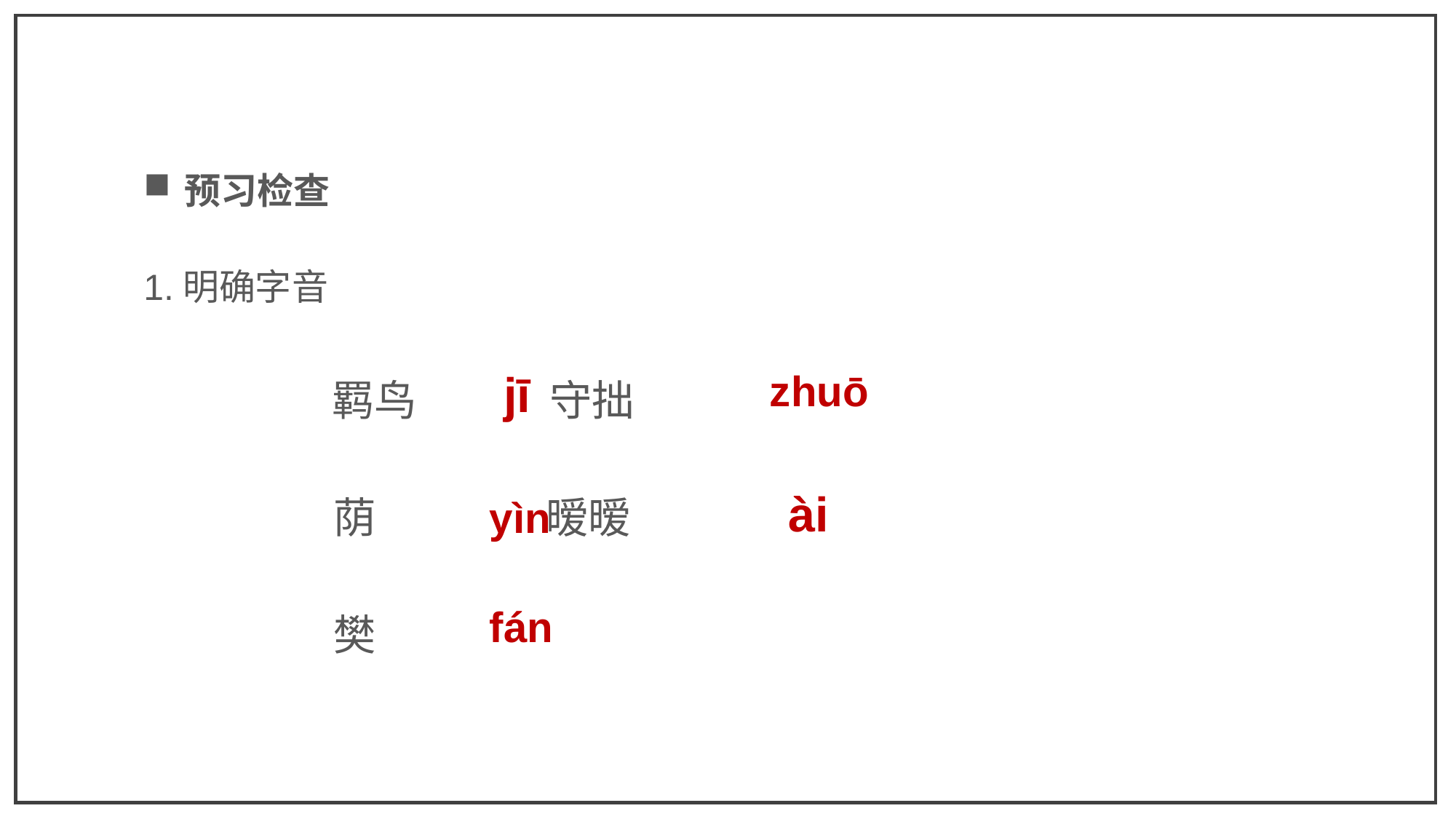

预习检查
1.明确字音
                      羁鸟              守拙
                   荫                  暧暧
                   樊
jī
zhuō
ài
yìn
fán